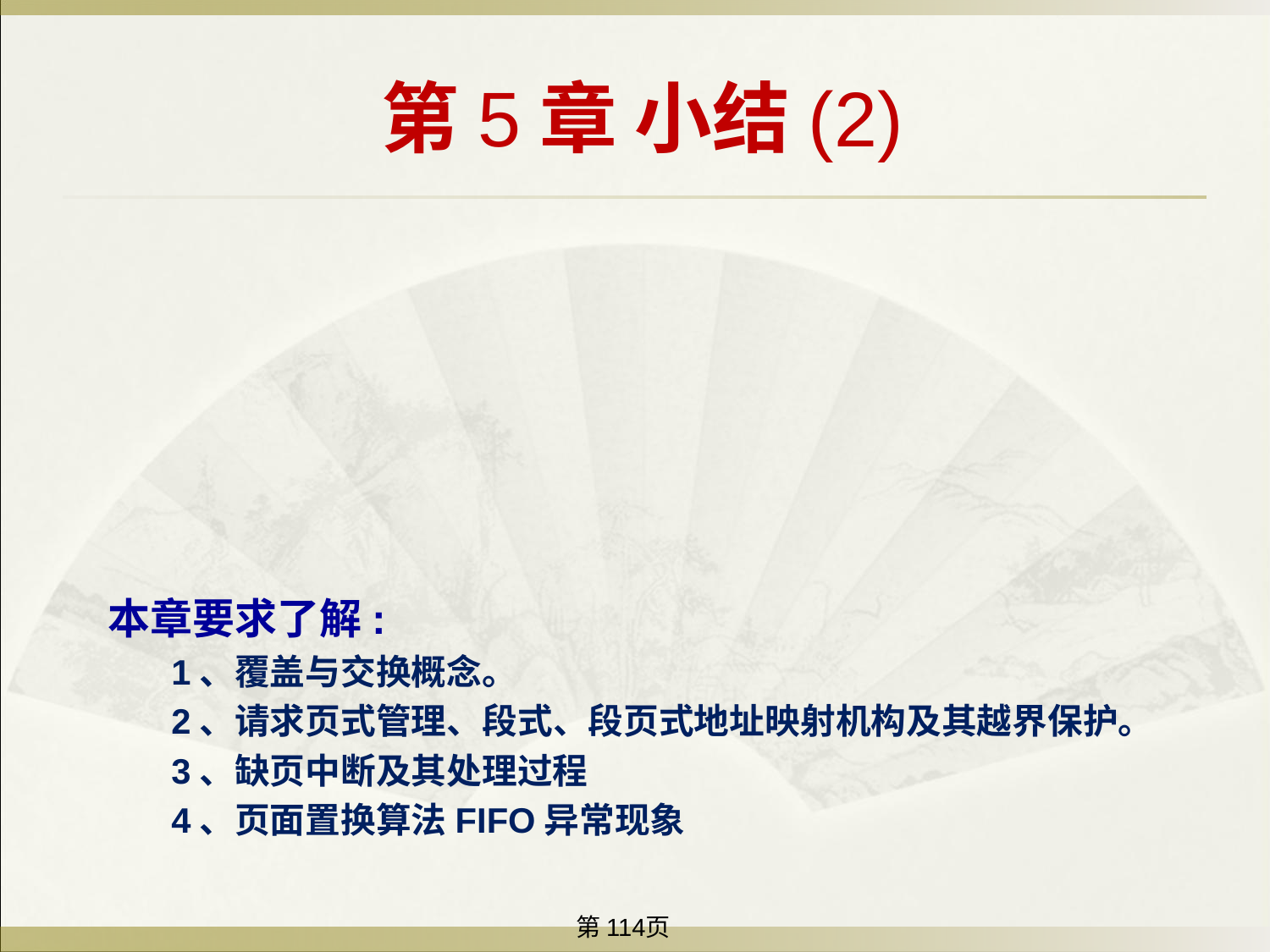

第5章 小结(2)
本章要求了解:
1、覆盖与交换概念。
2、请求页式管理、段式、段页式地址映射机构及其越界保护。
3、缺页中断及其处理过程
4、页面置换算法FIFO异常现象